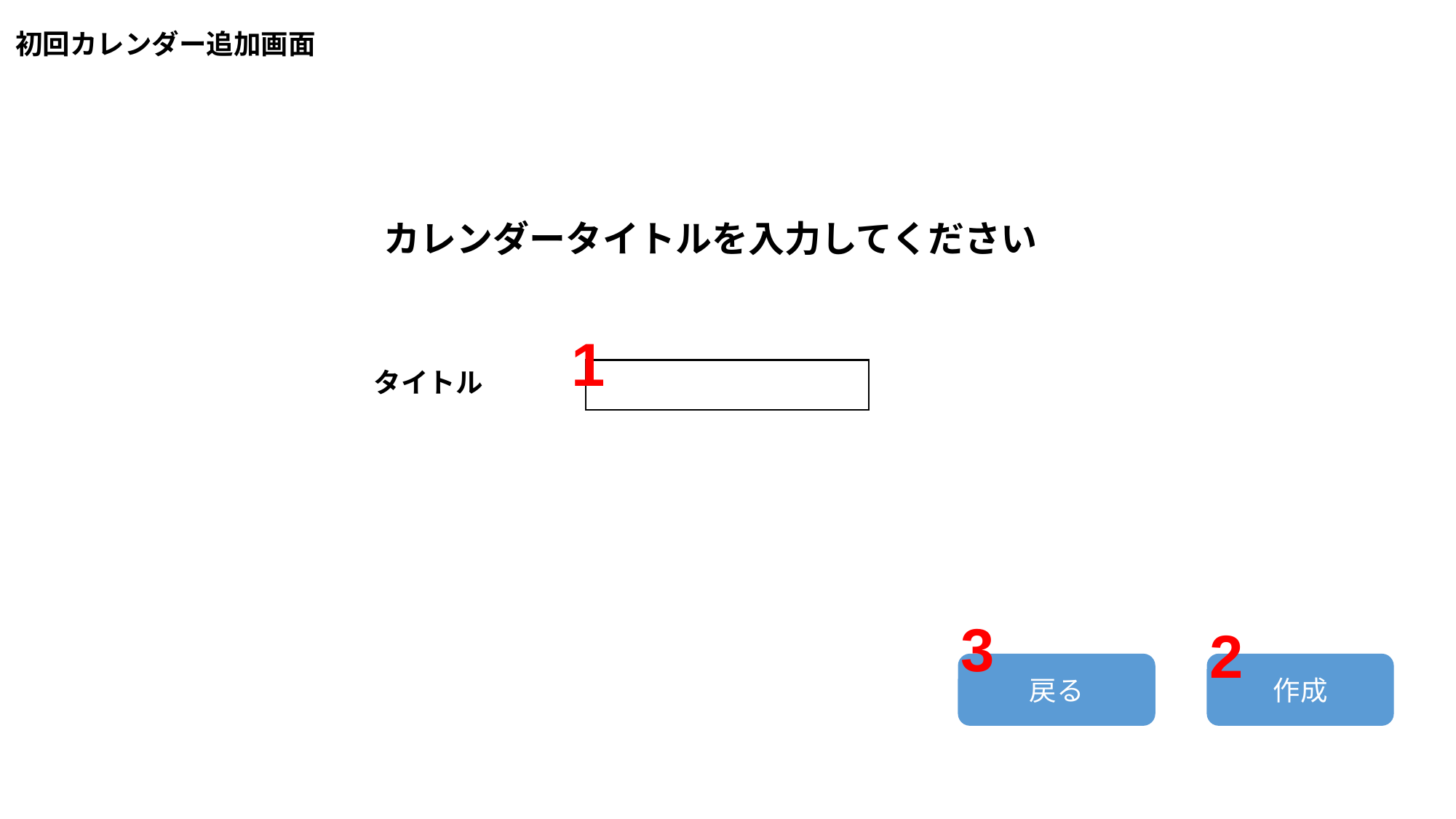

初回カレンダー追加画面
カレンダータイトルを入力してください
1
タイトル

3
2
戻る
作成